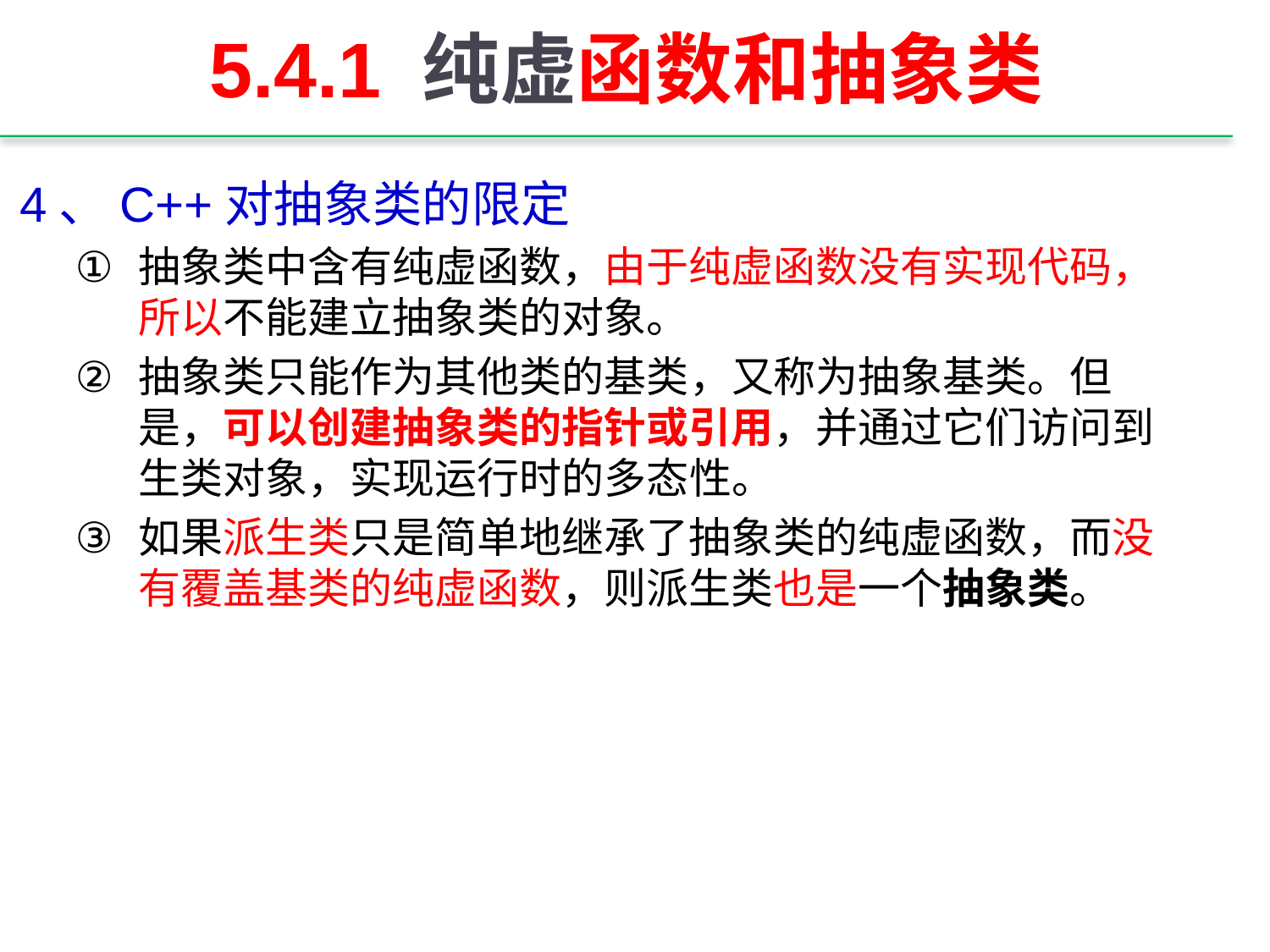

# 5.4.1 纯虚函数和抽象类
4、C++对抽象类的限定
抽象类中含有纯虚函数，由于纯虚函数没有实现代码，所以不能建立抽象类的对象。
抽象类只能作为其他类的基类，又称为抽象基类。但是，可以创建抽象类的指针或引用，并通过它们访问到生类对象，实现运行时的多态性。
如果派生类只是简单地继承了抽象类的纯虚函数，而没有覆盖基类的纯虚函数，则派生类也是一个抽象类。